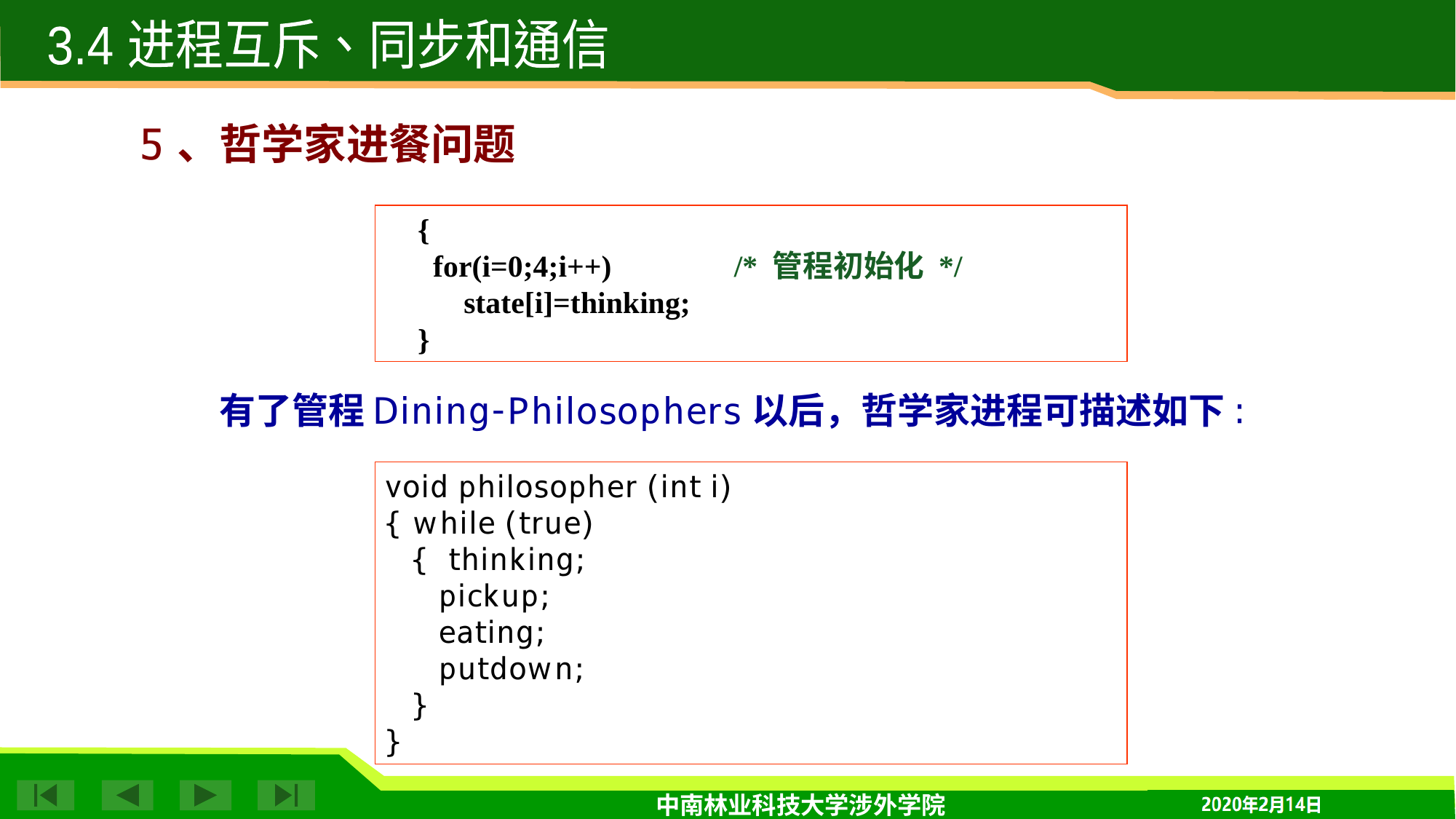

3.4 进程互斥、同步和通信
5、哲学家进餐问题
{
  for(i=0;4;i++)                /* 管程初始化 */
      state[i]=thinking;
}
有了管程Dining-Philosophers以后，哲学家进程可描述如下:
void philosopher (int i)
{ while (true)
   {  thinking;
      pickup;
      eating;
      putdown;
   }
}